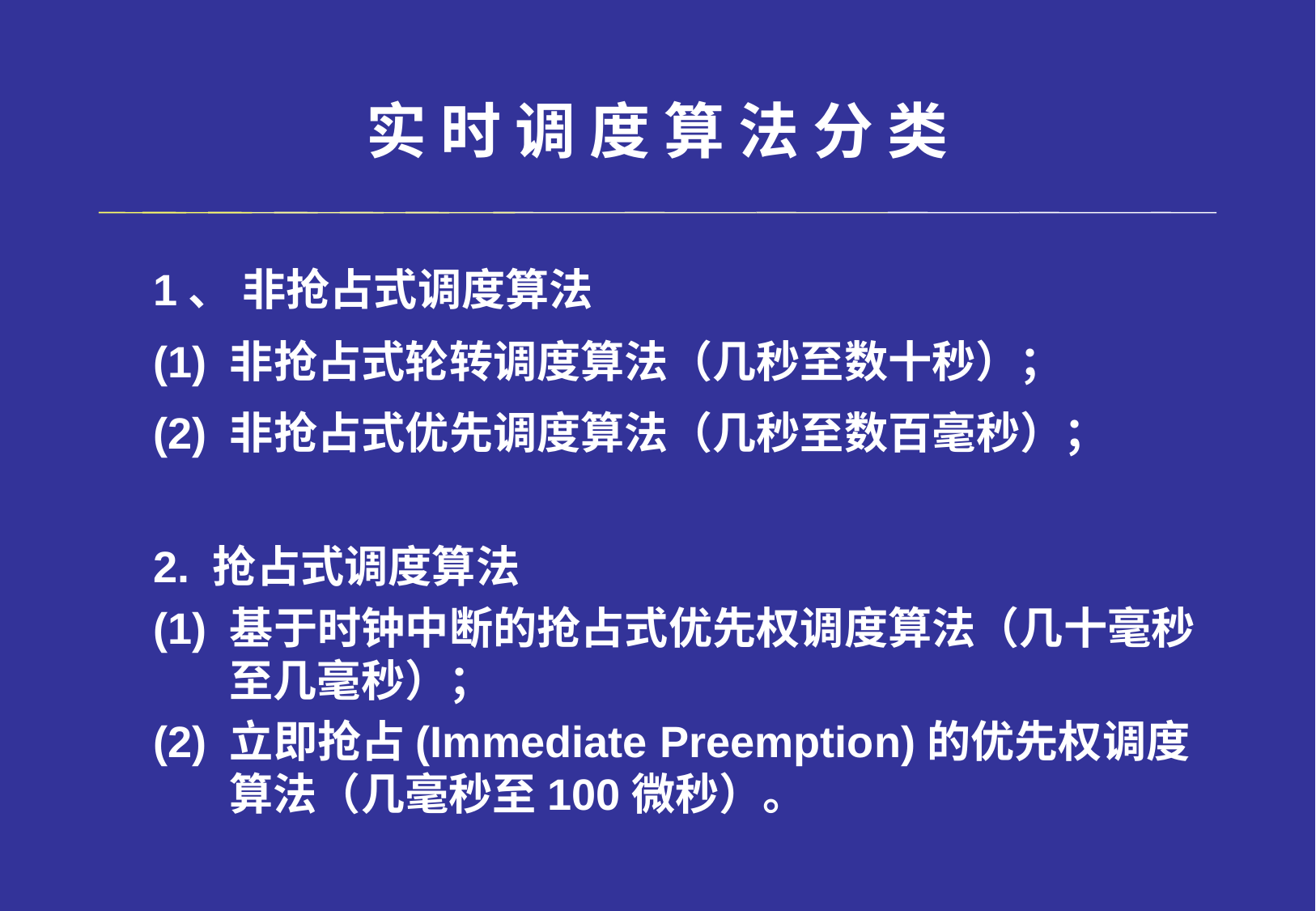

# 实 时 调 度 算 法 分 类
1、 非抢占式调度算法
(1) 非抢占式轮转调度算法（几秒至数十秒）；
(2) 非抢占式优先调度算法（几秒至数百毫秒）；

2. 抢占式调度算法
(1) 基于时钟中断的抢占式优先权调度算法（几十毫秒至几毫秒）；
(2) 立即抢占(Immediate Preemption)的优先权调度算法（几毫秒至100微秒）。